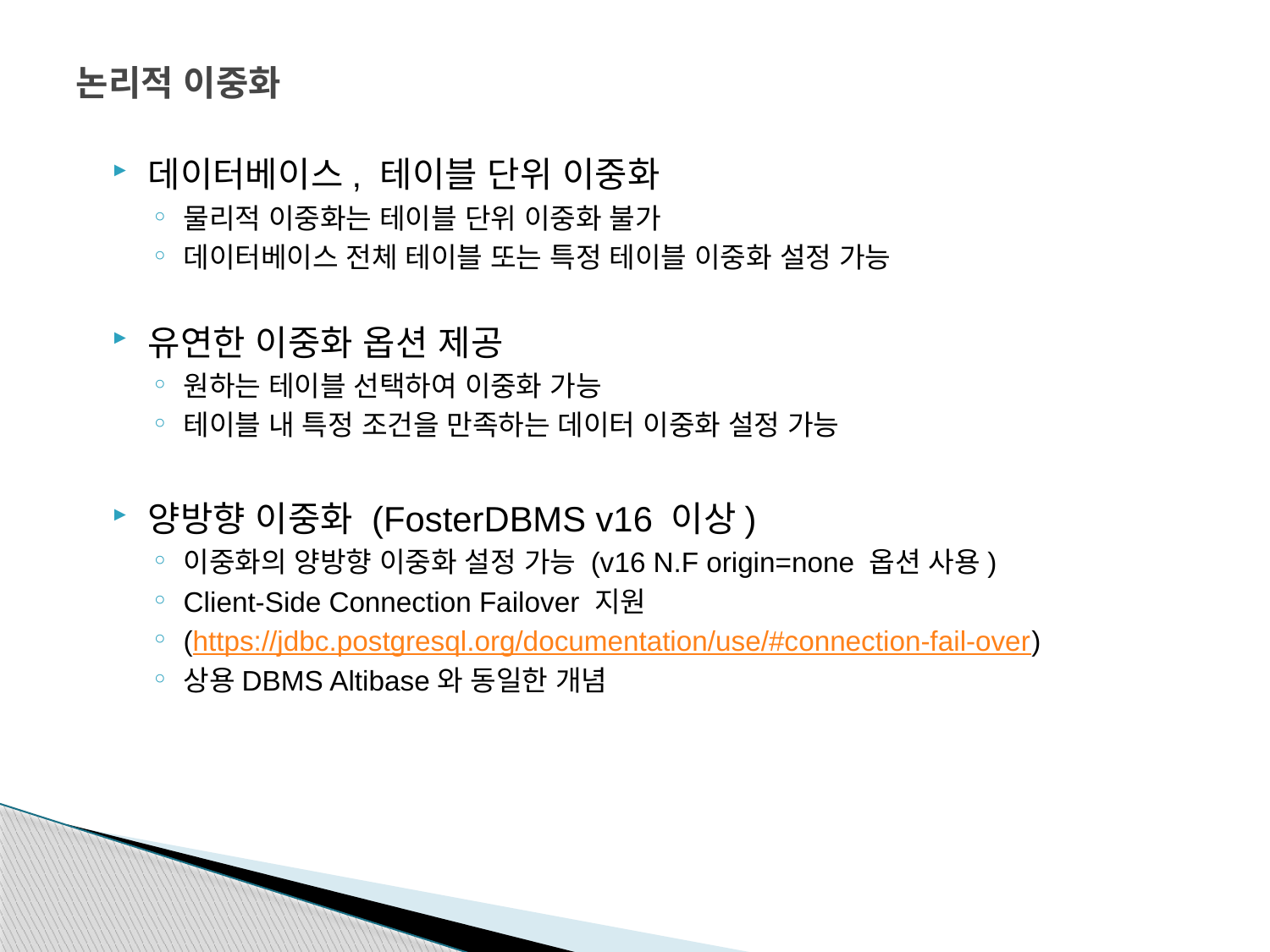

# 논리적 이중화
데이터베이스, 테이블 단위 이중화
물리적 이중화는 테이블 단위 이중화 불가
데이터베이스 전체 테이블 또는 특정 테이블 이중화 설정 가능

유연한 이중화 옵션 제공
원하는 테이블 선택하여 이중화 가능
테이블 내 특정 조건을 만족하는 데이터 이중화 설정 가능

양방향 이중화 (FosterDBMS v16 이상)
이중화의 양방향 이중화 설정 가능 (v16 N.F origin=none 옵션 사용)
Client-Side Connection Failover 지원
(https://jdbc.postgresql.org/documentation/use/#connection-fail-over)
상용DBMS Altibase와 동일한 개념